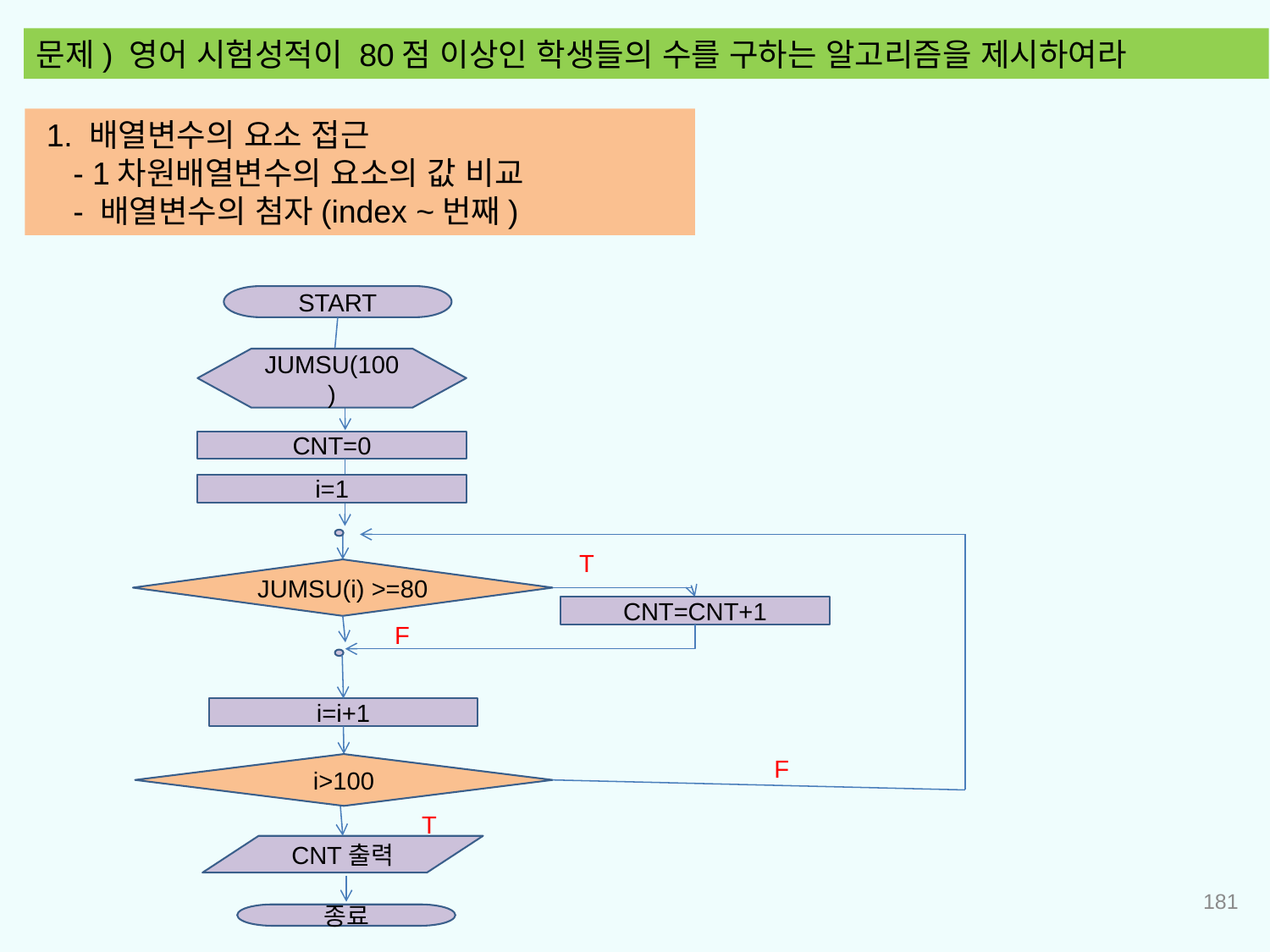

문제) 영어 시험성적이 80점 이상인 학생들의 수를 구하는 알고리즘을 제시하여라
 1. 배열변수의 요소 접근
    - 1차원배열변수의 요소의 값 비교
    - 배열변수의 첨자(index ~번째)
START
JUMSU(100)
CNT=0
i=1

T
JUMSU(i) >=80
CNT=CNT+1
F

T
i=i+1
F
i>100
T
CNT출력
종료
181